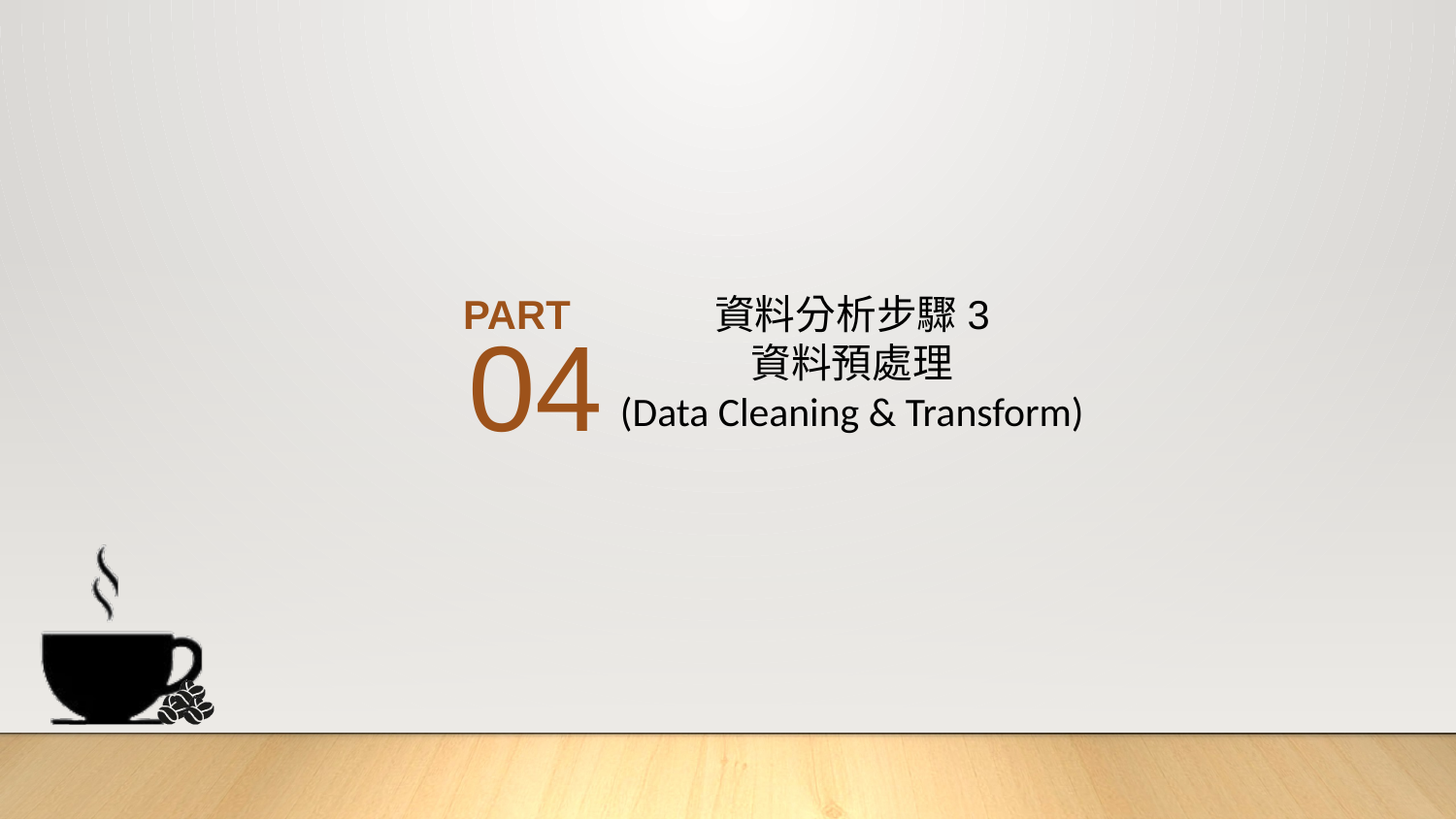

PART
資料分析步驟3
資料預處理
(Data Cleaning & Transform)
04